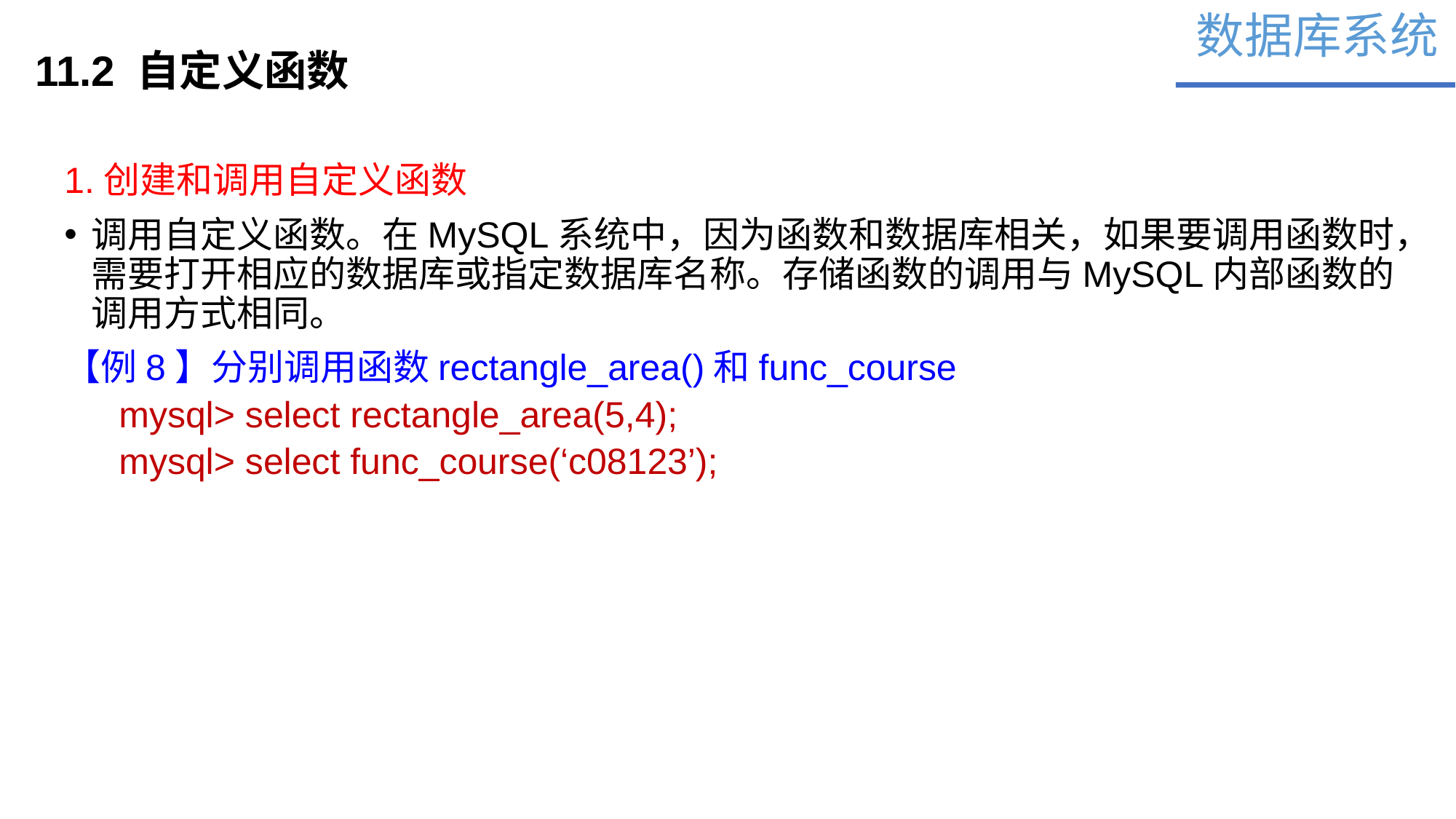

数据库系统
11.2 自定义函数

1.创建和调用自定义函数
调用自定义函数。在MySQL系统中，因为函数和数据库相关，如果要调用函数时，需要打开相应的数据库或指定数据库名称。存储函数的调用与MySQL内部函数的调用方式相同。
【例8】分别调用函数rectangle_area()和func_course
mysql> select rectangle_area(5,4);
mysql> select func_course(‘c08123’);